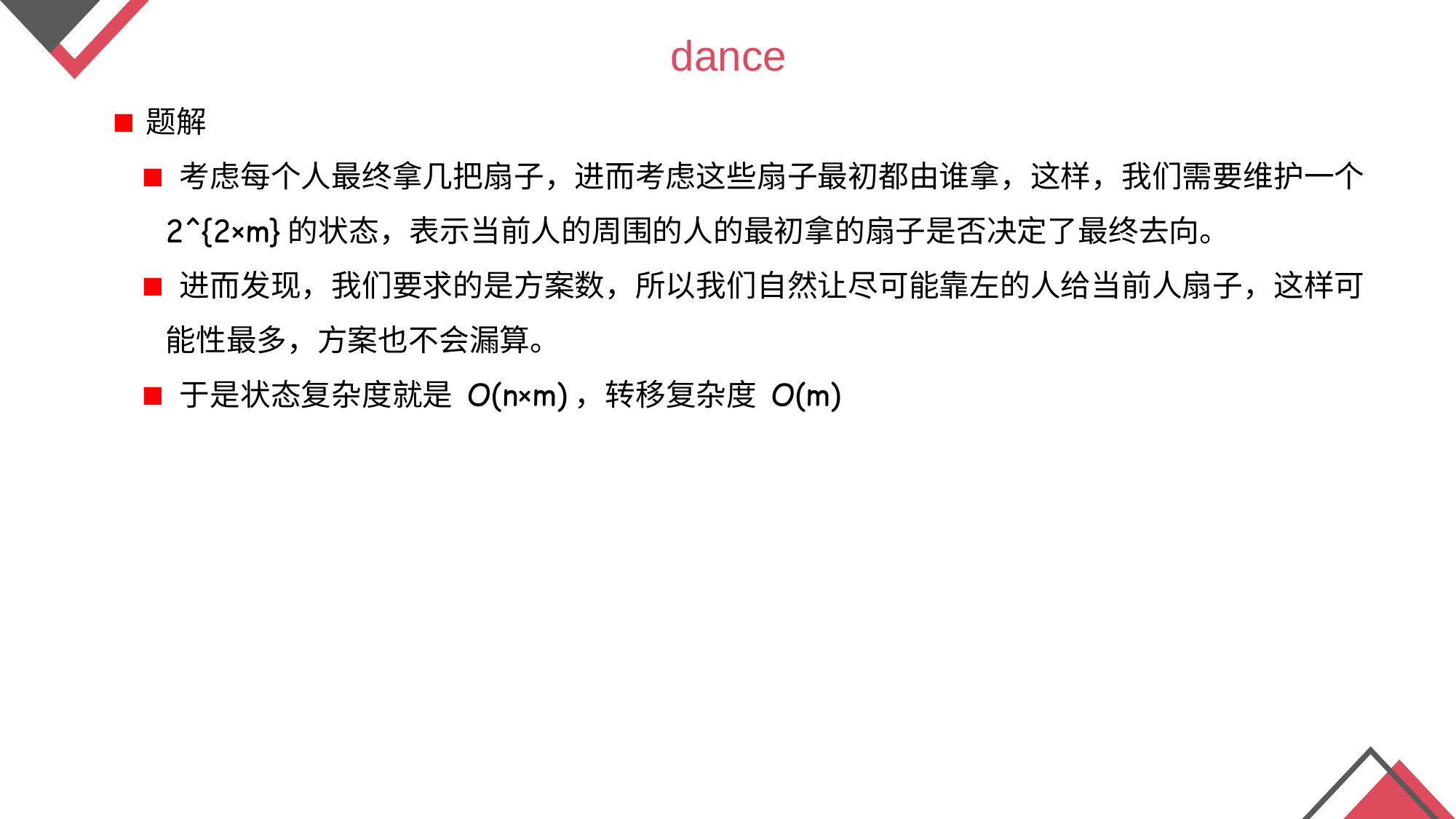

dance
 题解
 考虑每个人最终拿几把扇子，进而考虑这些扇子最初都由谁拿，这样，我们需要维护一个2^{2×m}的状态，表示当前人的周围的人的最初拿的扇子是否决定了最终去向。
 进而发现，我们要求的是方案数，所以我们自然让尽可能靠左的人给当前人扇子，这样可能性最多，方案也不会漏算。
 于是状态复杂度就是 O(n×m)，转移复杂度 O(m)